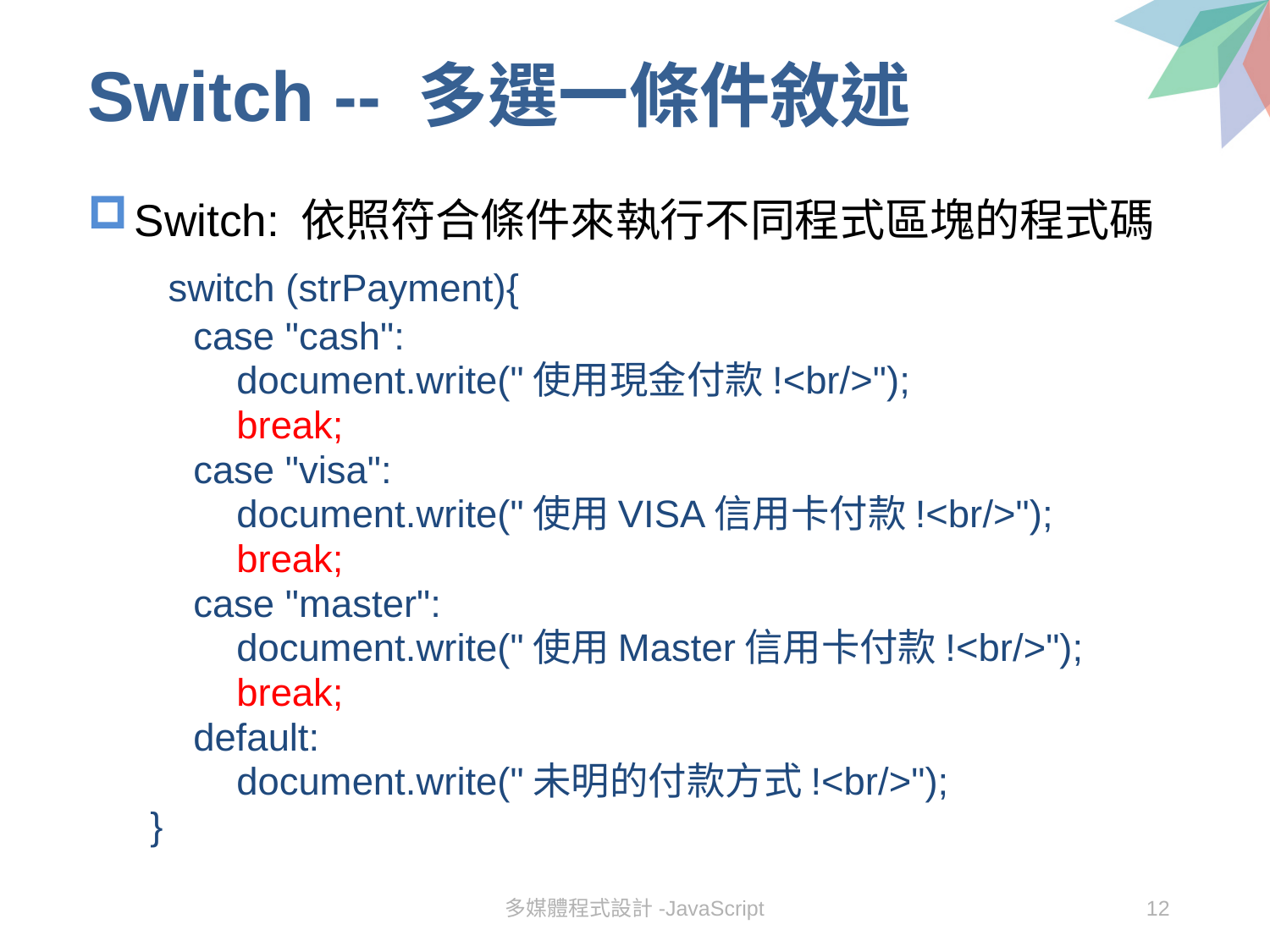

# Switch -- 多選一條件敘述
Switch: 依照符合條件來執行不同程式區塊的程式碼
     switch (strPayment){
    case "cash":
        document.write("使用現金付款!<br/>");
        break;
    case "visa":
        document.write("使用VISA信用卡付款!<br/>");
        break;
    case "master":
        document.write("使用Master信用卡付款!<br/>");
        break;
    default:
        document.write("未明的付款方式!<br/>");
}

多媒體程式設計-JavaScript
12